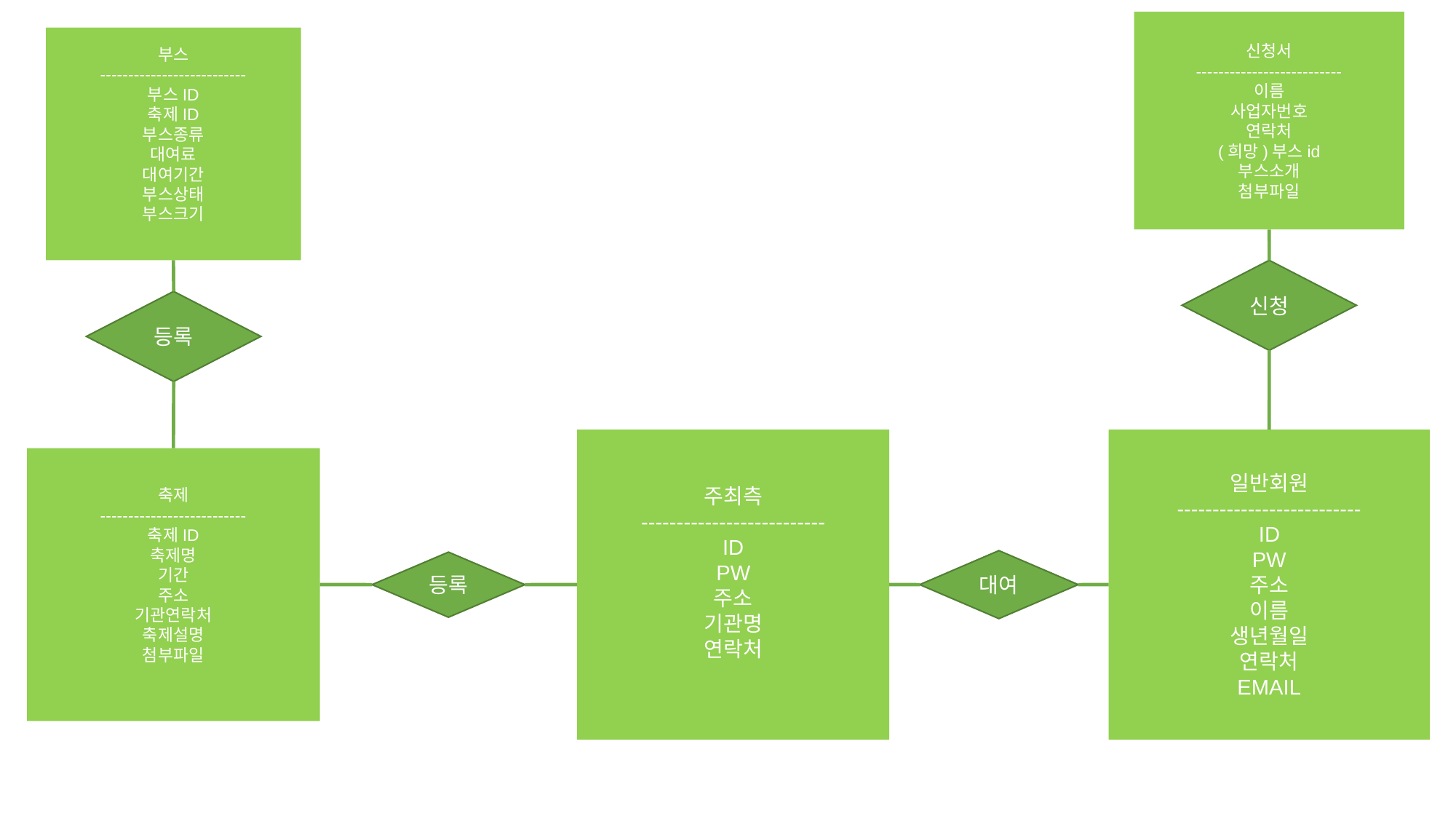

신청서
--------------------------
이름
사업자번호
연락처
(희망)부스id
부스소개
첨부파일
부스
--------------------------
부스ID
축제ID
부스종류
대여료
대여기간
부스상태
부스크기

신청
등록
주최측
--------------------------
ID
PW
주소
기관명
연락처

일반회원
--------------------------
ID
PW
주소
이름
생년월일
연락처
EMAIL
축제
--------------------------
축제ID
축제명
기간
주소
기관연락처
축제설명
첨부파일

대여
등록